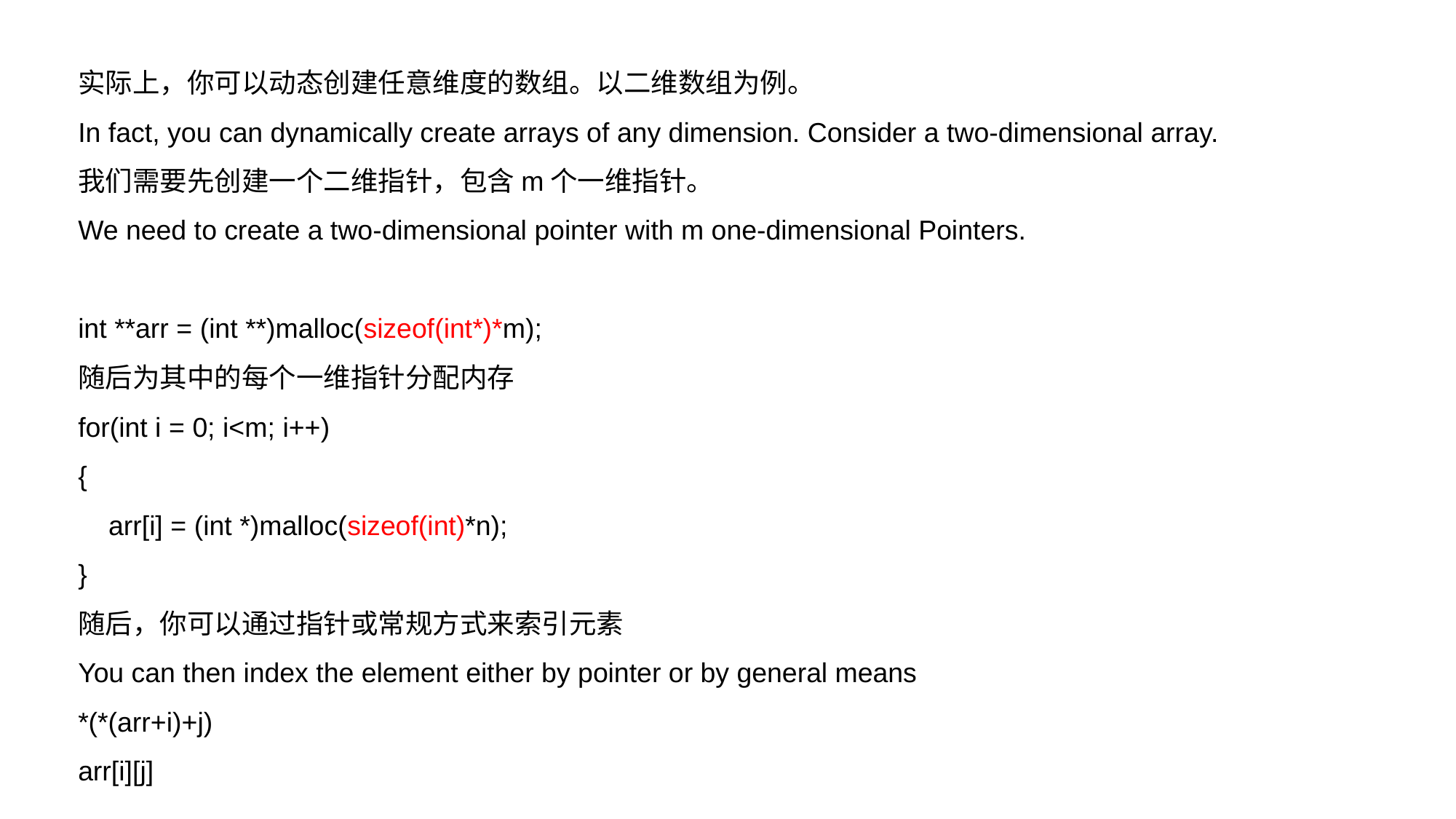

实际上，你可以动态创建任意维度的数组。以二维数组为例。
In fact, you can dynamically create arrays of any dimension. Consider a two-dimensional array.
我们需要先创建一个二维指针，包含m个一维指针。
We need to create a two-dimensional pointer with m one-dimensional Pointers.

int **arr = (int **)malloc(sizeof(int*)*m);
随后为其中的每个一维指针分配内存
for(int i = 0; i<m; i++)
{
    arr[i] = (int *)malloc(sizeof(int)*n);
}
随后，你可以通过指针或常规方式来索引元素
You can then index the element either by pointer or by general means
*(*(arr+i)+j)
arr[i][j]